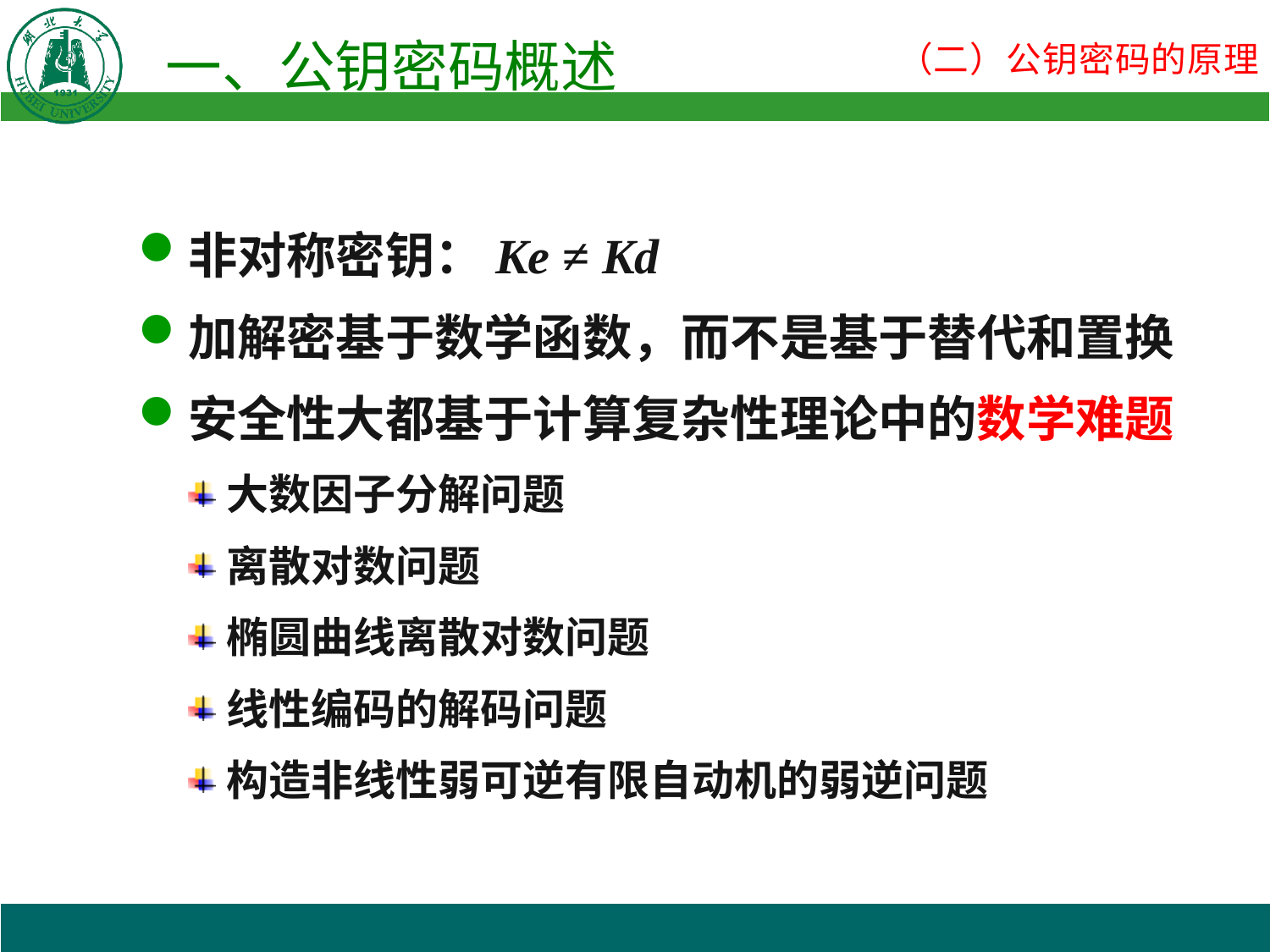

非对称密钥：Ke ≠ Kd
加解密基于数学函数，而不是基于替代和置换
安全性大都基于计算复杂性理论中的数学难题
大数因子分解问题
离散对数问题
椭圆曲线离散对数问题
线性编码的解码问题
构造非线性弱可逆有限自动机的弱逆问题